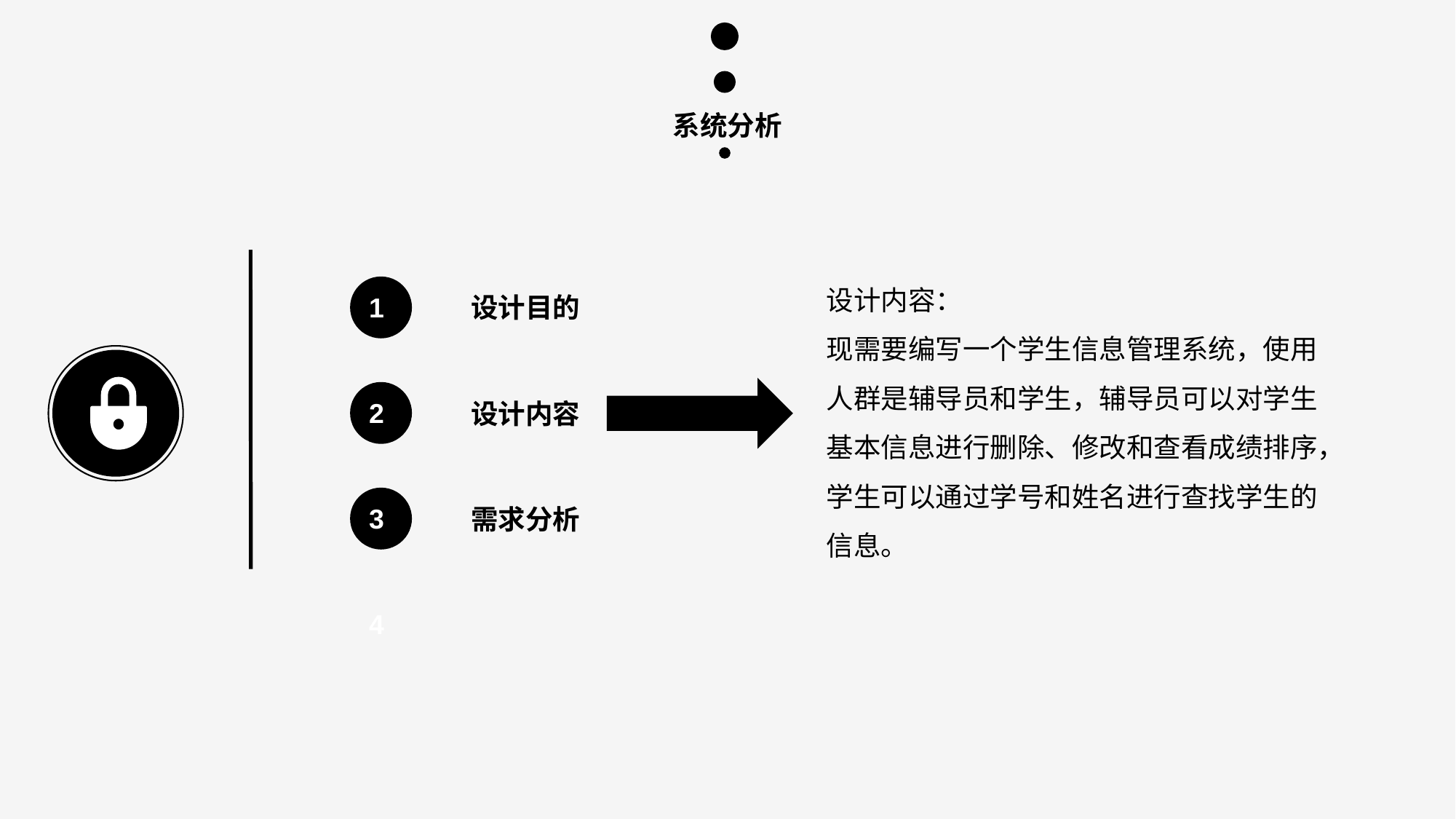

系统分析

1

2

3
需求分析
4
设计内容：
现需要编写一个学生信息管理系统，使用人群是辅导员和学生，辅导员可以对学生基本信息进行删除、修改和查看成绩排序，学生可以通过学号和姓名进行查找学生的信息。
设计目的

设计内容